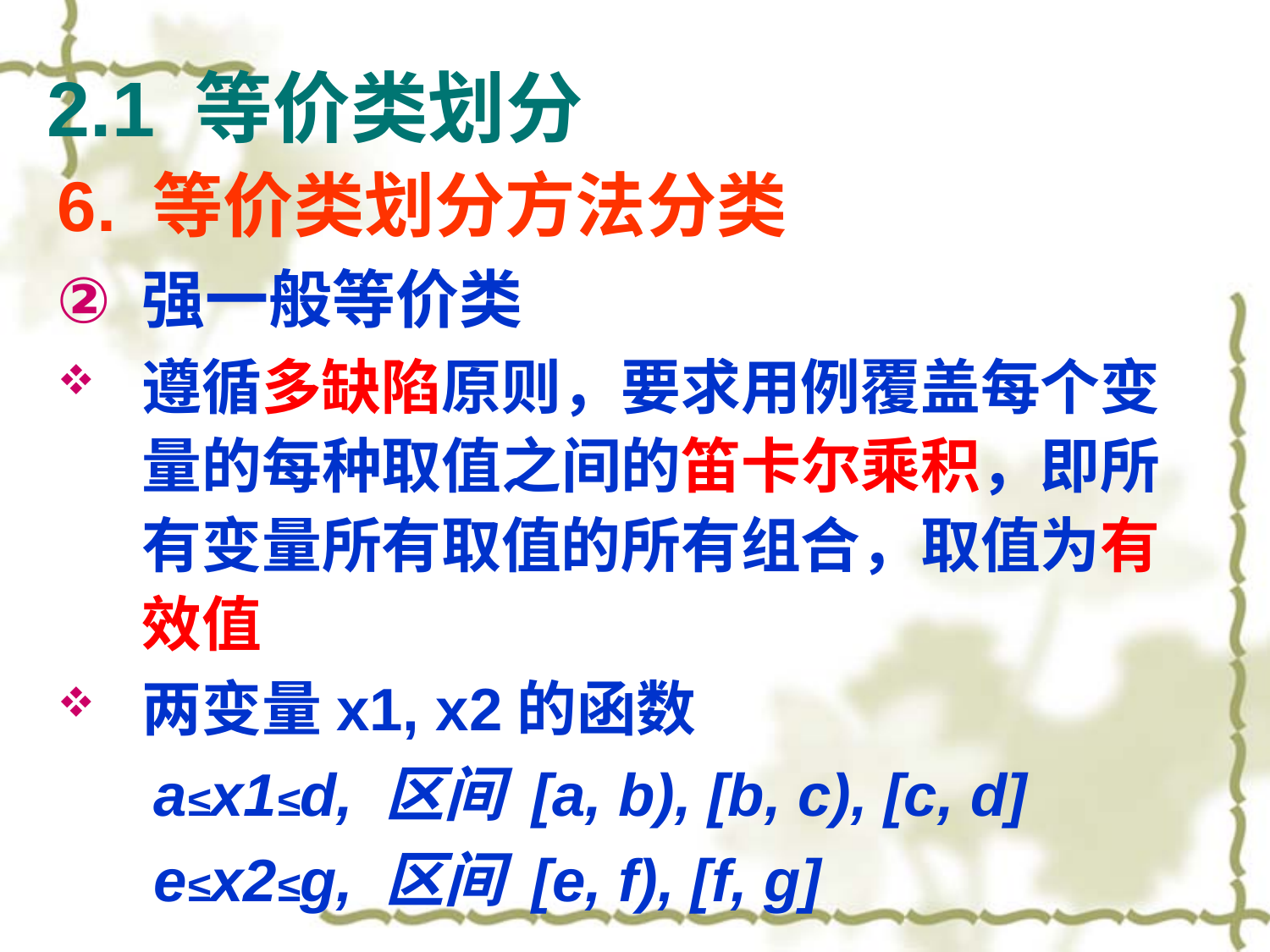

# 2.1 等价类划分
6. 等价类划分方法分类
强一般等价类
遵循多缺陷原则，要求用例覆盖每个变量的每种取值之间的笛卡尔乘积，即所有变量所有取值的所有组合，取值为有效值
两变量x1, x2的函数
a≤x1≤d, 区间 [a, b), [b, c), [c, d]
e≤x2≤g, 区间 [e, f), [f, g]